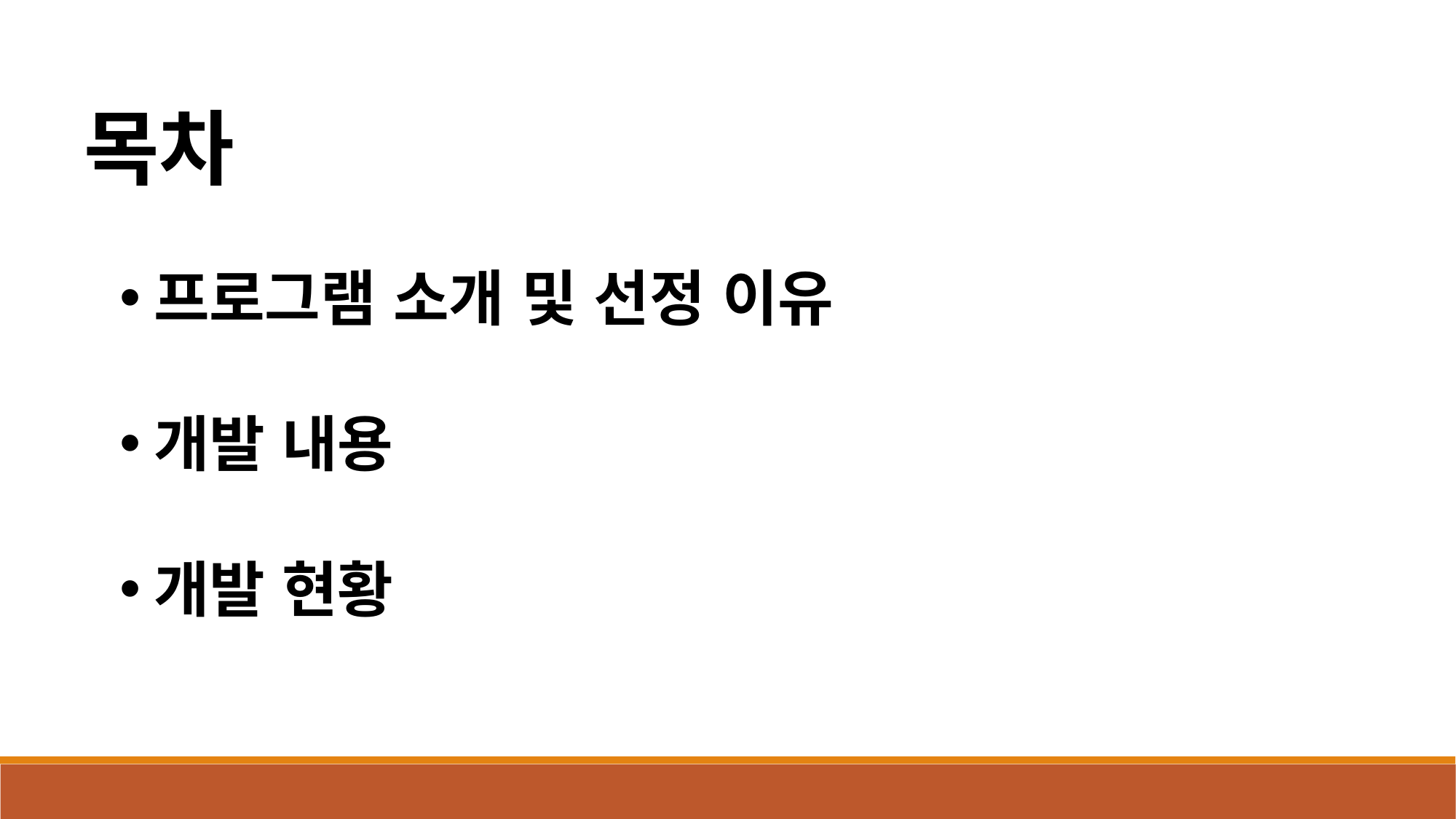

목차
프로그램 소개 및 선정 이유

개발 내용

개발 현황